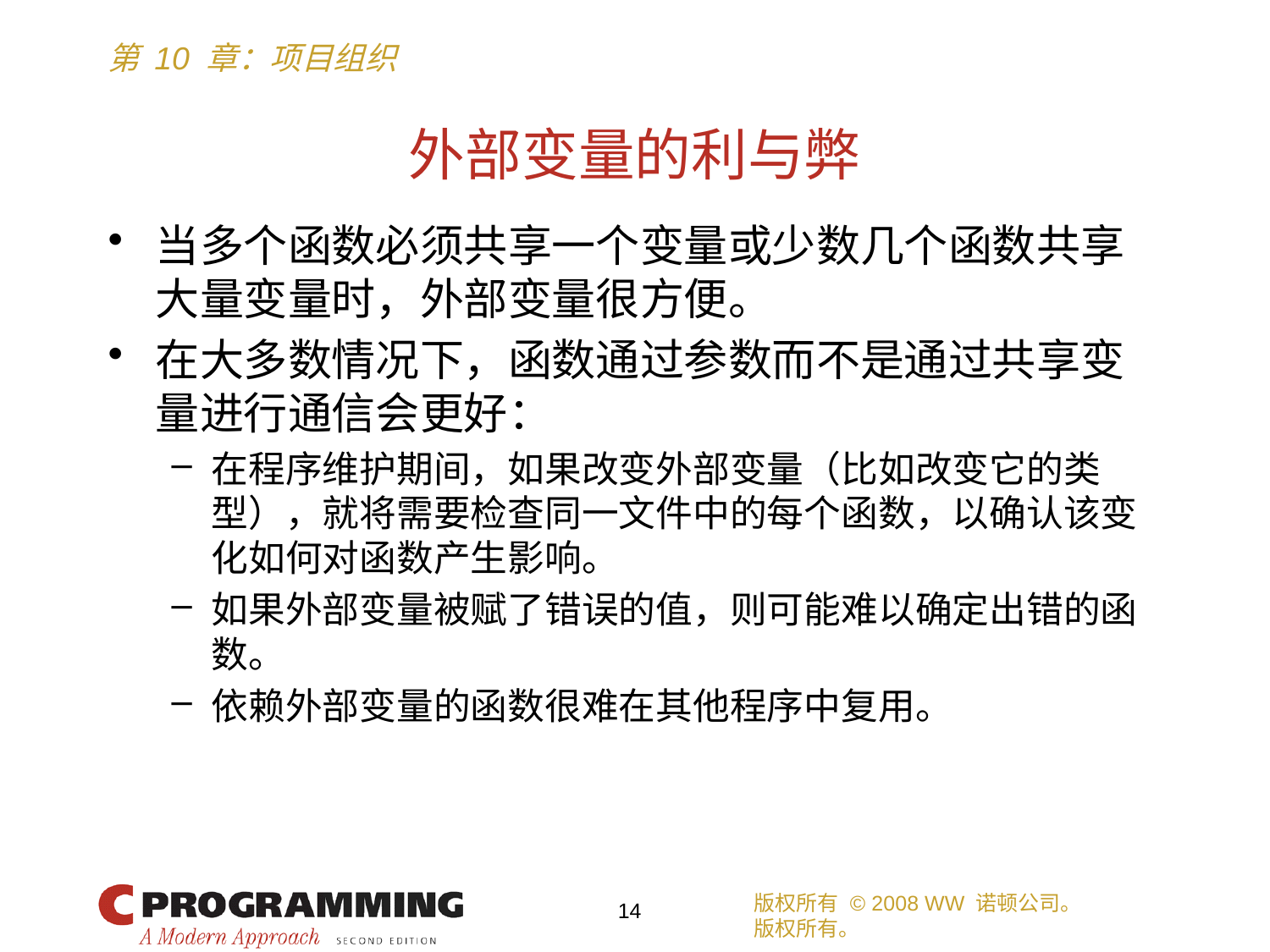

# 外部变量的利与弊
当多个函数必须共享一个变量或少数几个函数共享大量变量时，外部变量很方便。
在大多数情况下，函数通过参数而不是通过共享变量进行通信会更好：
在程序维护期间，如果改变外部变量（比如改变它的类型），就将需要检查同一文件中的每个函数，以确认该变化如何对函数产生影响。
如果外部变量被赋了错误的值，则可能难以确定出错的函数。
依赖外部变量的函数很难在其他程序中复用。
版权所有 © 2008 WW 诺顿公司。
版权所有。
14